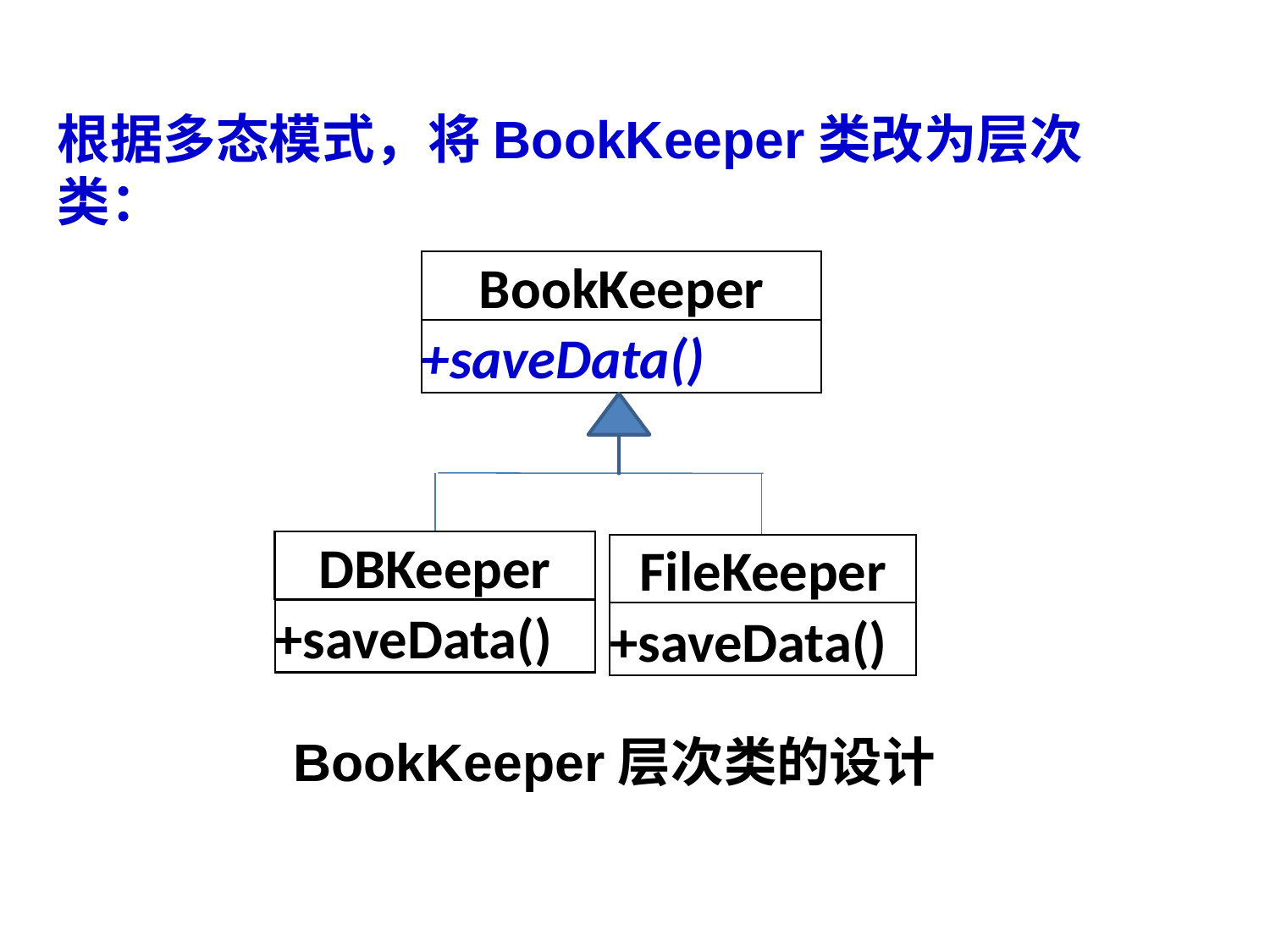

根据多态模式，将BookKeeper类改为层次类：
BookKeeper
+saveData()

DBKeeper
FileKeeper
+saveData()
+saveData()
BookKeeper层次类的设计